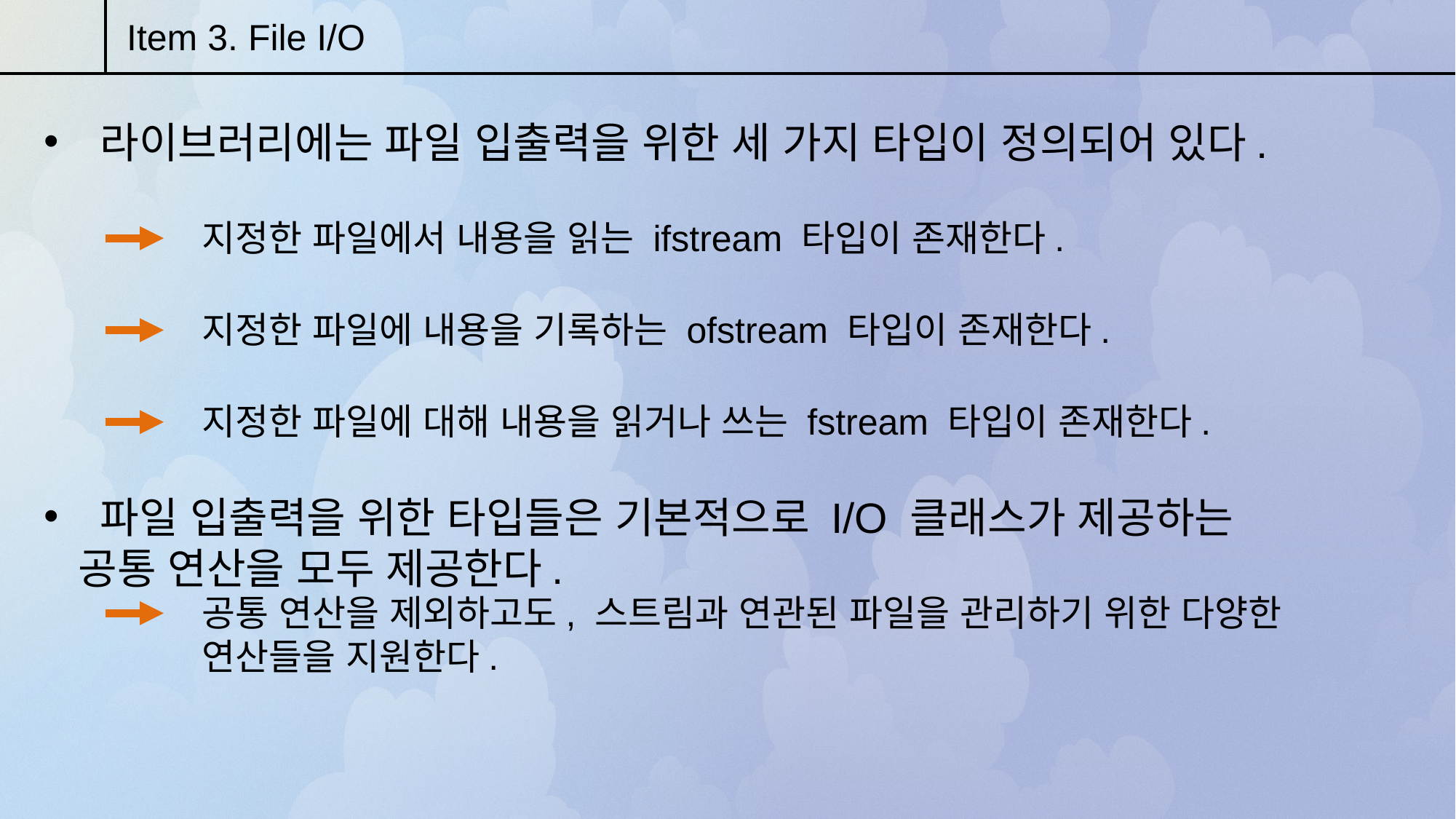

Item 3. File I/O
 라이브러리에는 파일 입출력을 위한 세 가지 타입이 정의되어 있다.
지정한 파일에서 내용을 읽는 ifstream 타입이 존재한다.
지정한 파일에 내용을 기록하는 ofstream 타입이 존재한다.
지정한 파일에 대해 내용을 읽거나 쓰는 fstream 타입이 존재한다.
 파일 입출력을 위한 타입들은 기본적으로 I/O 클래스가 제공하는 공통 연산을 모두 제공한다.
공통 연산을 제외하고도, 스트림과 연관된 파일을 관리하기 위한 다양한 연산들을 지원한다.